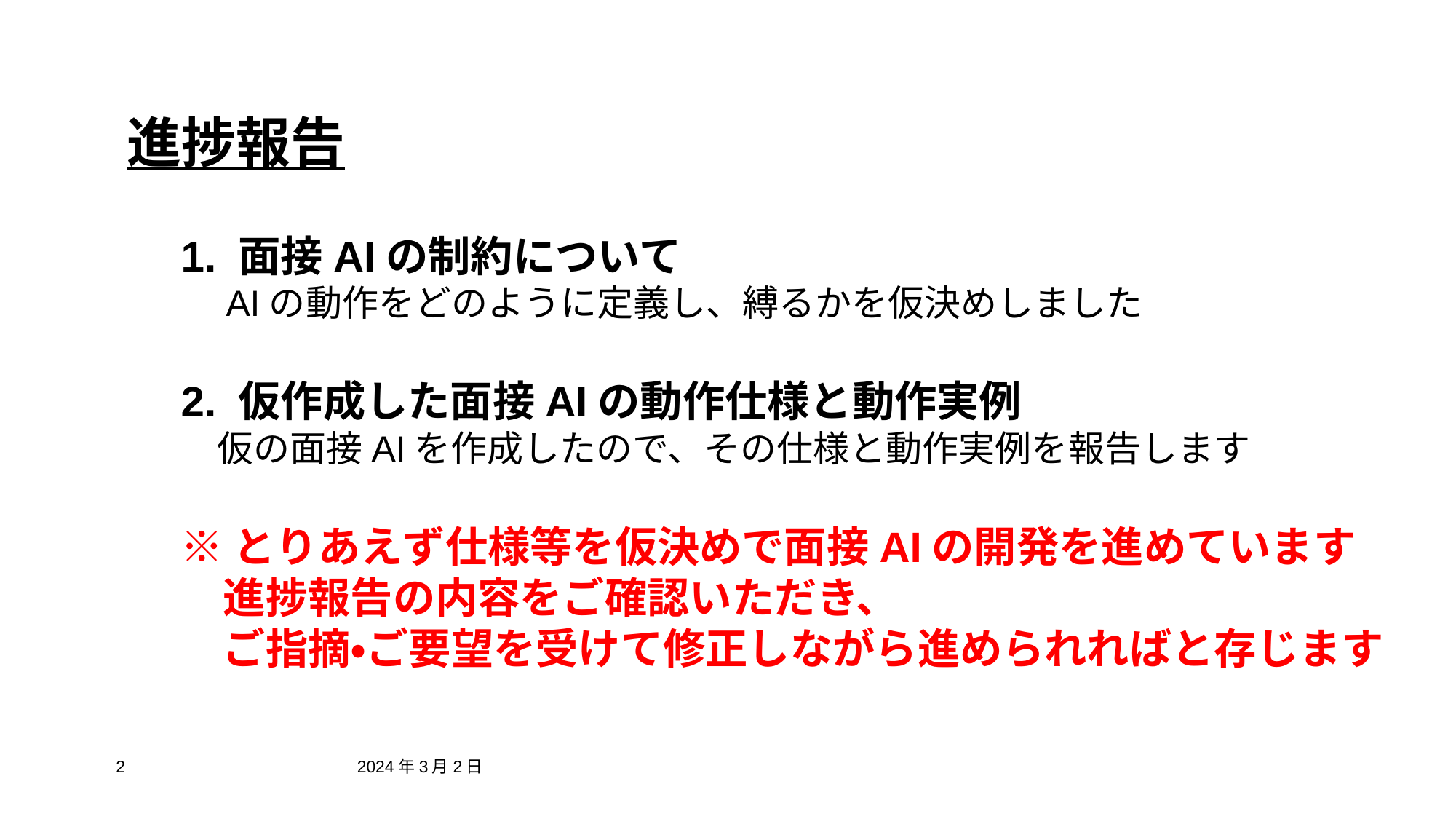

進捗報告
1. 面接AIの制約について
　AIの動作をどのように定義し、縛るかを仮決めしました

2. 仮作成した面接AIの動作仕様と動作実例
　仮の面接AIを作成したので、その仕様と動作実例を報告します

※とりあえず仕様等を仮決めで面接AIの開発を進めています
　進捗報告の内容をご確認いただき、
　ご指摘・ご要望を受けて修正しながら進められればと存じます
2
2024年3月2日